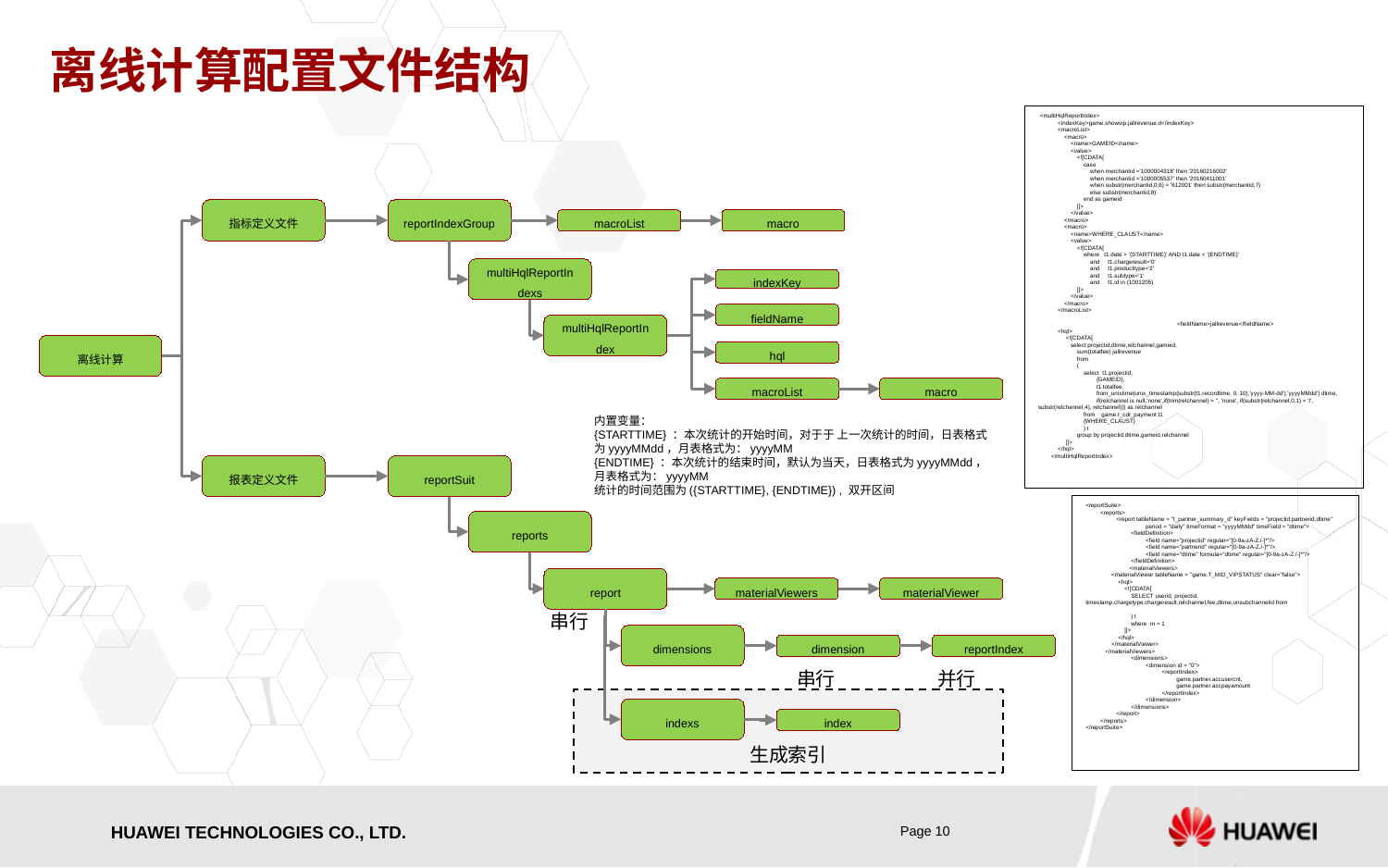

# 离线计算配置文件结构
 <multiHqlReportIndex>
            <indexKey>game.showvip.jallrevenue.d</indexKey>
            <macroList>
                <macro>
                    <name>GAMEID</name>
                    <value>
                        <![CDATA[
                            case
                                when merchantid ='1000004318' then '20160216002'
                                when merchantid ='1000005537' then '20160411001'
                                when substr(merchantid,0,6) = '612001' then substr(merchantid,7)
                                else substr(merchantid,8)
                            end as gameid
                        ]]>
                    </value>
                </macro>
                <macro>
                    <name>WHERE_CLAUST</name>
                    <value>
                        <![CDATA[
                            where   t1.date > '{STARTTIME}' AND t1.date < '{ENDTIME}'
                                and     t1.chargeresult='0'
                                and     t1.producttype='2'
                                and     t1.subtype='1'
                                and     t1.id in (1001205)
                        ]]>
                    </value>
                </macro>
            </macroList>
			<fieldName>jallrevenue</fieldName>
            <hql>
                 <![CDATA[
                    select projectid,dtime,relchannel,gameid,
                        sum(totalfee) jallrevenue
                        from
                        (
                            select  t1.projectid,
                                    {GAMEID},
                                    t1.totalfee,
                                    from_unixtime(unix_timestamp(substr(t1.recordtime, 0, 10),'yyyy-MM-dd'),'yyyyMMdd') dtime,
                                    if(relchannel is null,'none',if(trim(relchannel) = '', 'none', if(substr(relchannel,0,1) = 'l', substr(relchannel,4), relchannel))) as relchannel
                            from    game.t_cdr_payment t1
                            {WHERE_CLAUST}
                            ) t
                        group by projectid,dtime,gameid,relchannel
                 ]]>
            </hql>
        </multiHqlReportIndex>
指标定义文件
reportIndexGroup
macroList
macro
multiHqlReportIndexs
indexKey
fieldName
multiHqlReportIndex
离线计算
hql
macroList
macro
内置变量：
{STARTTIME} ：本次统计的开始时间，对于于 上一次统计的时间，日表格式为yyyyMMdd，月表格式为：yyyyMM
{ENDTIME} ：本次统计的结束时间，默认为当天，日表格式为yyyyMMdd，月表格式为：yyyyMM
统计的时间范围为({STARTTIME}, {ENDTIME}) , 双开区间
报表定义文件
reportSuit
<reportSuite>
         <reports>
                   <report tableName = "t_partner_summary_d" keyFields = "projectid,partnerid,dtime"
                                     period = "daily" timeFormat = "yyyyMMdd" timeField = "dtime">
                            <fieldDefinition>
                                     <field name="projectid" regular="[0-9a-zA-Z./-]*"/>
                                     <field name="partnerid" regular="[0-9a-zA-Z./-]*"/>
                                     <field name="dtime" formula="dtime" regular="[0-9a-zA-Z./-]*"/>
                            </fieldDefinition>
                           <materialViewers>
                <materialViewer tableName = "game.T_MID_VIPSTATUS" clear="false">
                    <hql>
                        <![CDATA[
                            SELECT userid, projectid, timestamp,chargetype,chargeresult,relchannel,fee,dtime,unsubchannelid from
                            ) t
                            where  rn = 1
                        ]]>
                    </hql>
                </materialViewer>
            </materialViewers>
                            <dimensions>
                                     <dimension id = "0">
                                               <reportIndex>
                                                        game.partner.accusercnt,
                                                        game.partner.accpayamount
                                               </reportIndex>
                                     </dimension>
                            </dimensions>
                   </report>
         </reports>
</reportSuite>
reports
report
materialViewer
materialViewers
串行
dimensions
reportIndex
dimension
串行
并行
生成索引
indexs
index